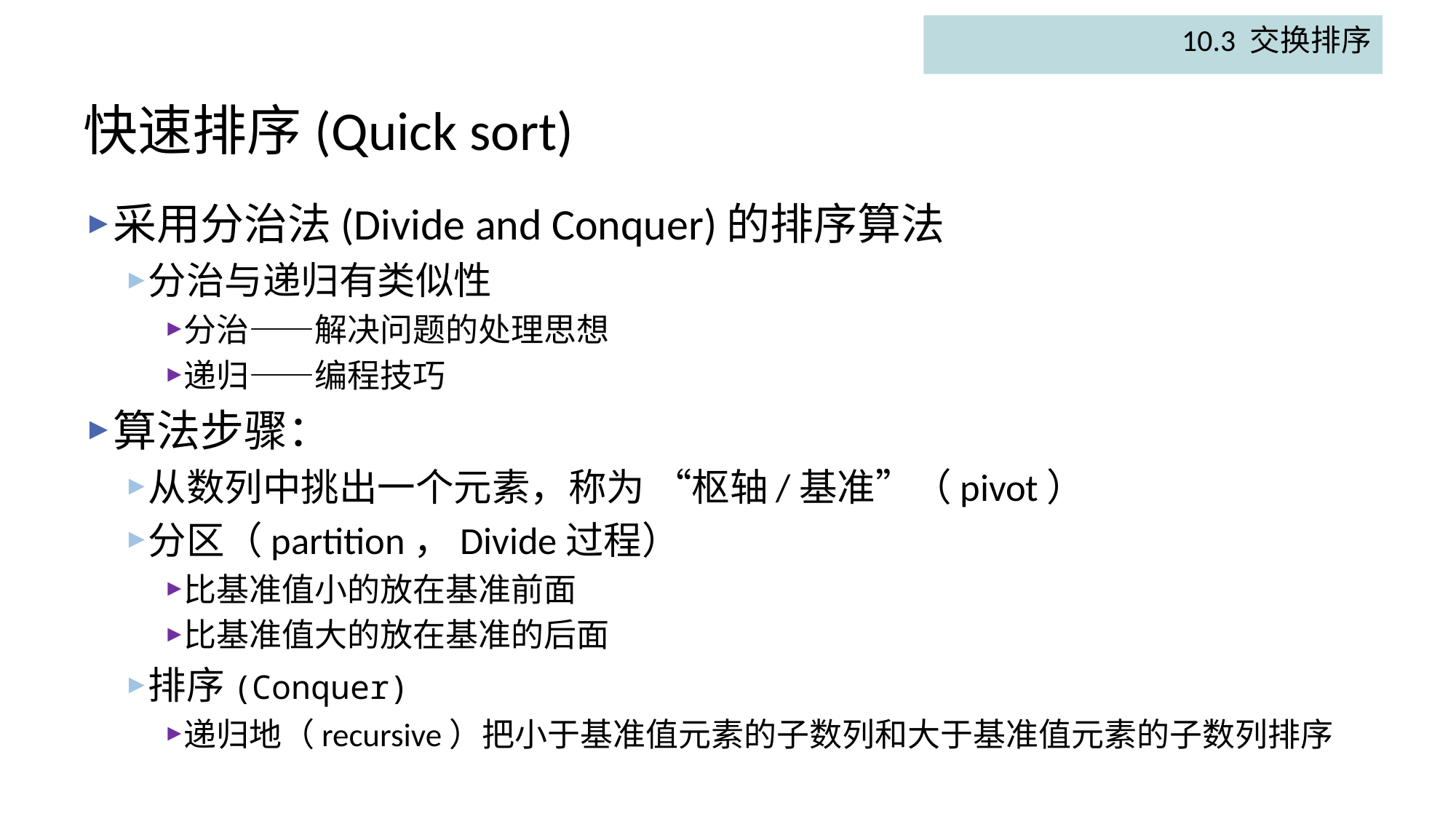

10.3 交换排序
# 快速排序(Quick sort)
采用分治法(Divide and Conquer)的排序算法
分治与递归有类似性
分治——解决问题的处理思想
递归——编程技巧
算法步骤：
从数列中挑出一个元素，称为 “枢轴/基准”（pivot）
分区（partition，Divide过程）
比基准值小的放在基准前面
比基准值大的放在基准的后面
排序(Conquer)
递归地（recursive）把小于基准值元素的子数列和大于基准值元素的子数列排序